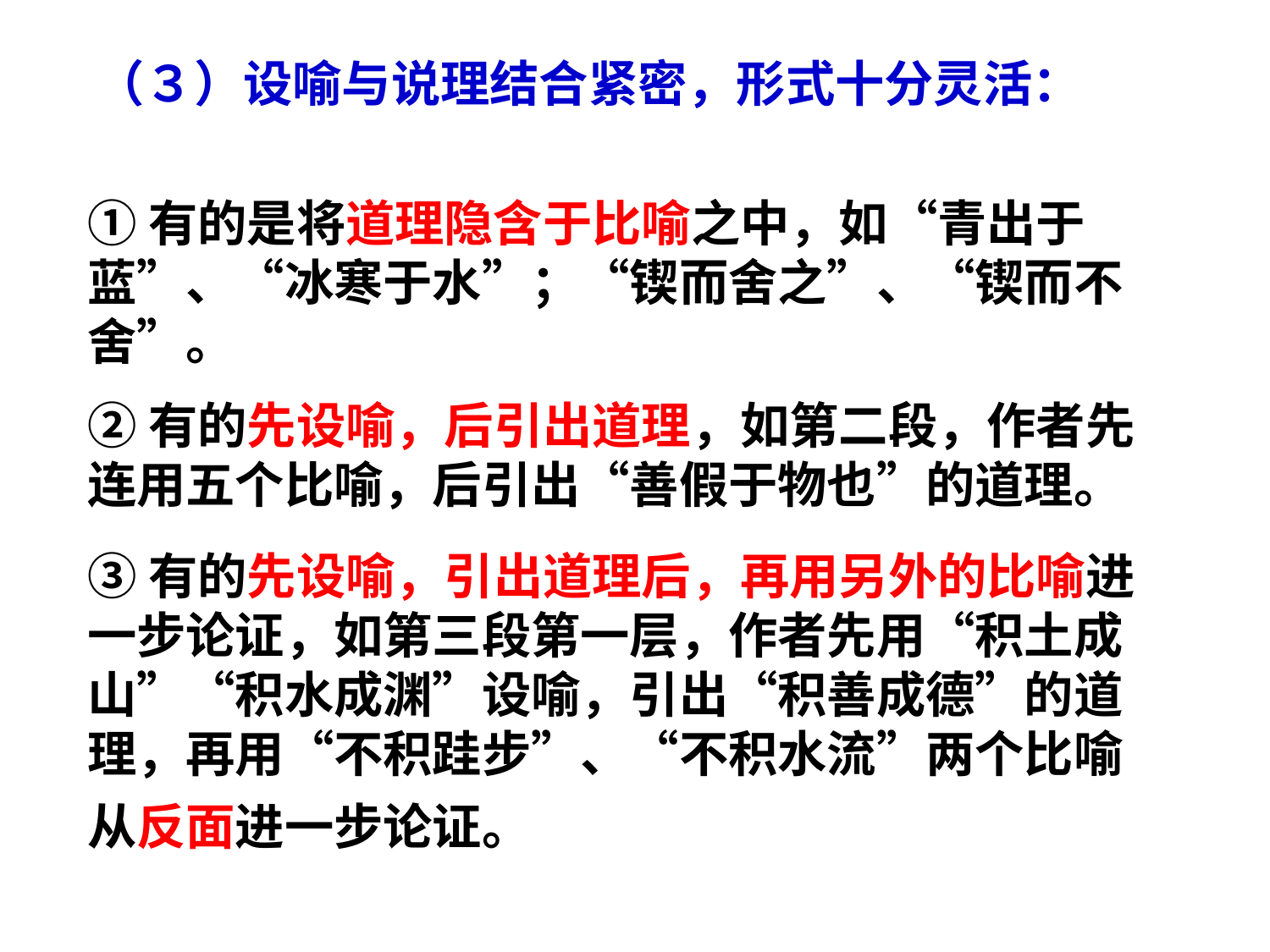

（３）设喻与说理结合紧密，形式十分灵活：
①有的是将道理隐含于比喻之中，如“青出于蓝”、“冰寒于水”；“锲而舍之”、“锲而不舍”。
②有的先设喻，后引出道理，如第二段，作者先连用五个比喻，后引出“善假于物也”的道理。
③有的先设喻，引出道理后，再用另外的比喻进一步论证，如第三段第一层，作者先用“积土成山”“积水成渊”设喻，引出“积善成德”的道理，再用“不积跬步”、“不积水流”两个比喻从反面进一步论证。